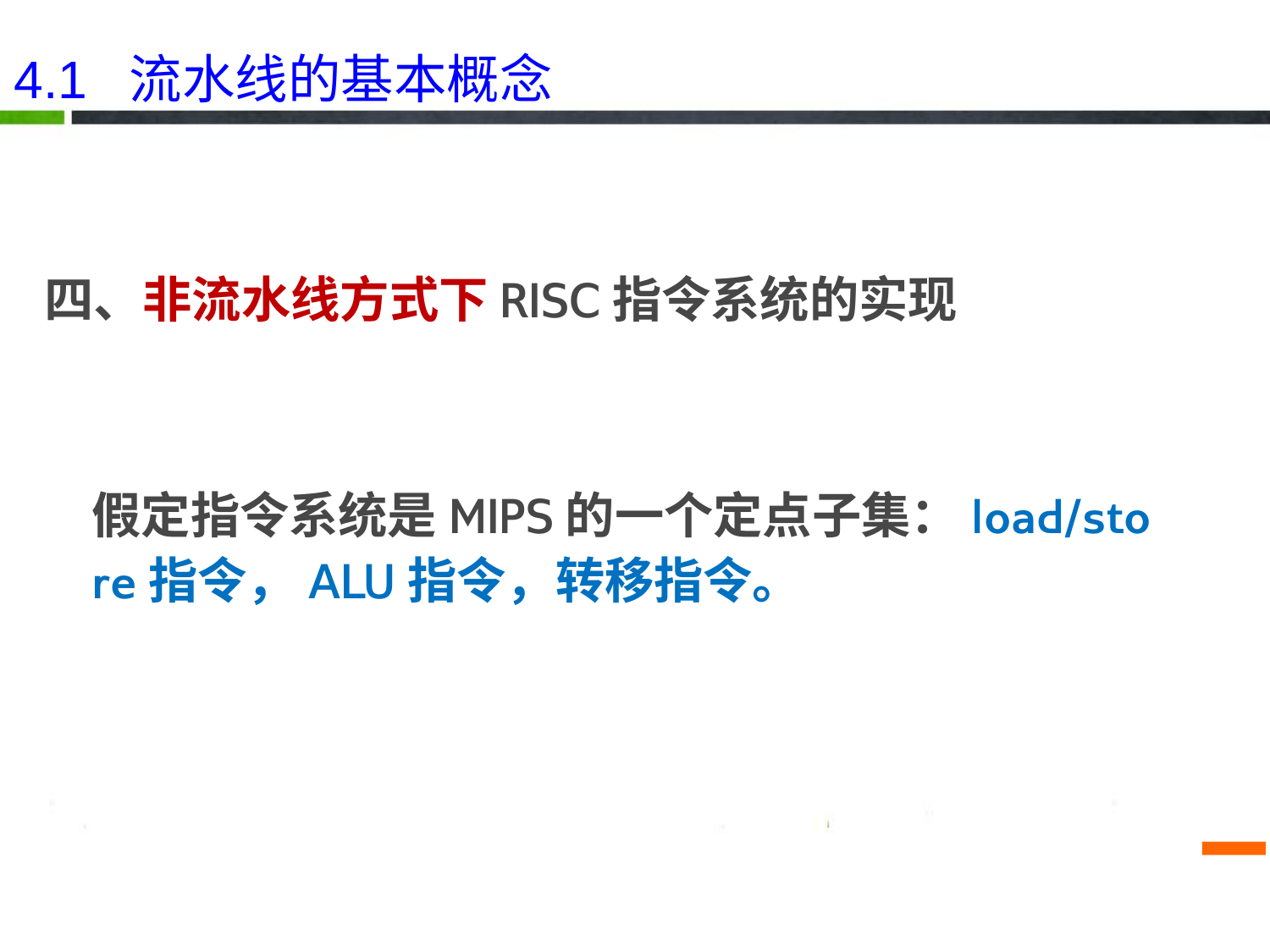

# 4.1  流水线的基本概念
四、非流水线方式下RISC指令系统的实现

       假定指令系统是MIPS的一个定点子集：load/store指令，ALU指令，转移指令。

33